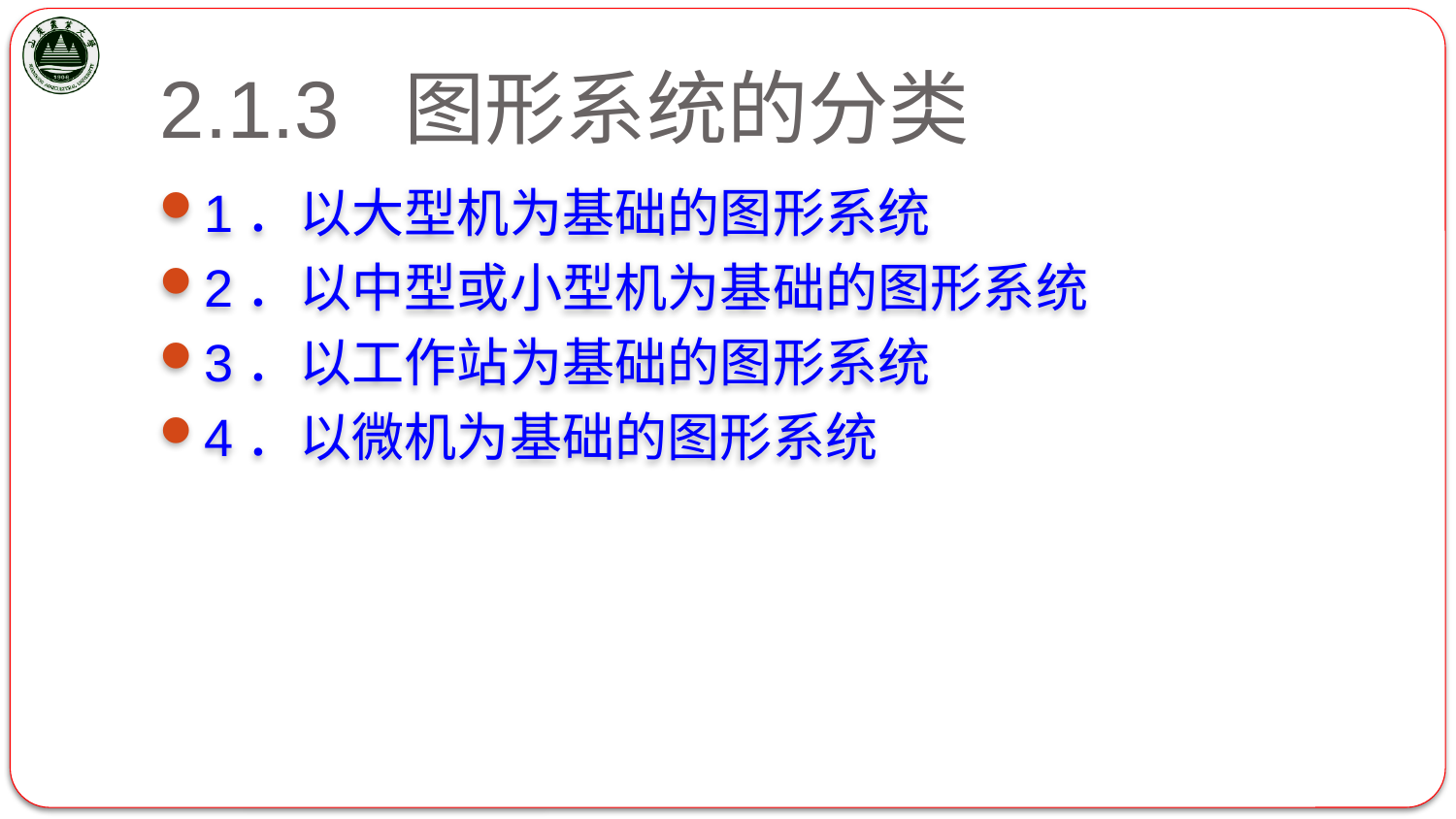

# 2.1.3  图形系统的分类
1．以大型机为基础的图形系统
2．以中型或小型机为基础的图形系统
3．以工作站为基础的图形系统
4．以微机为基础的图形系统